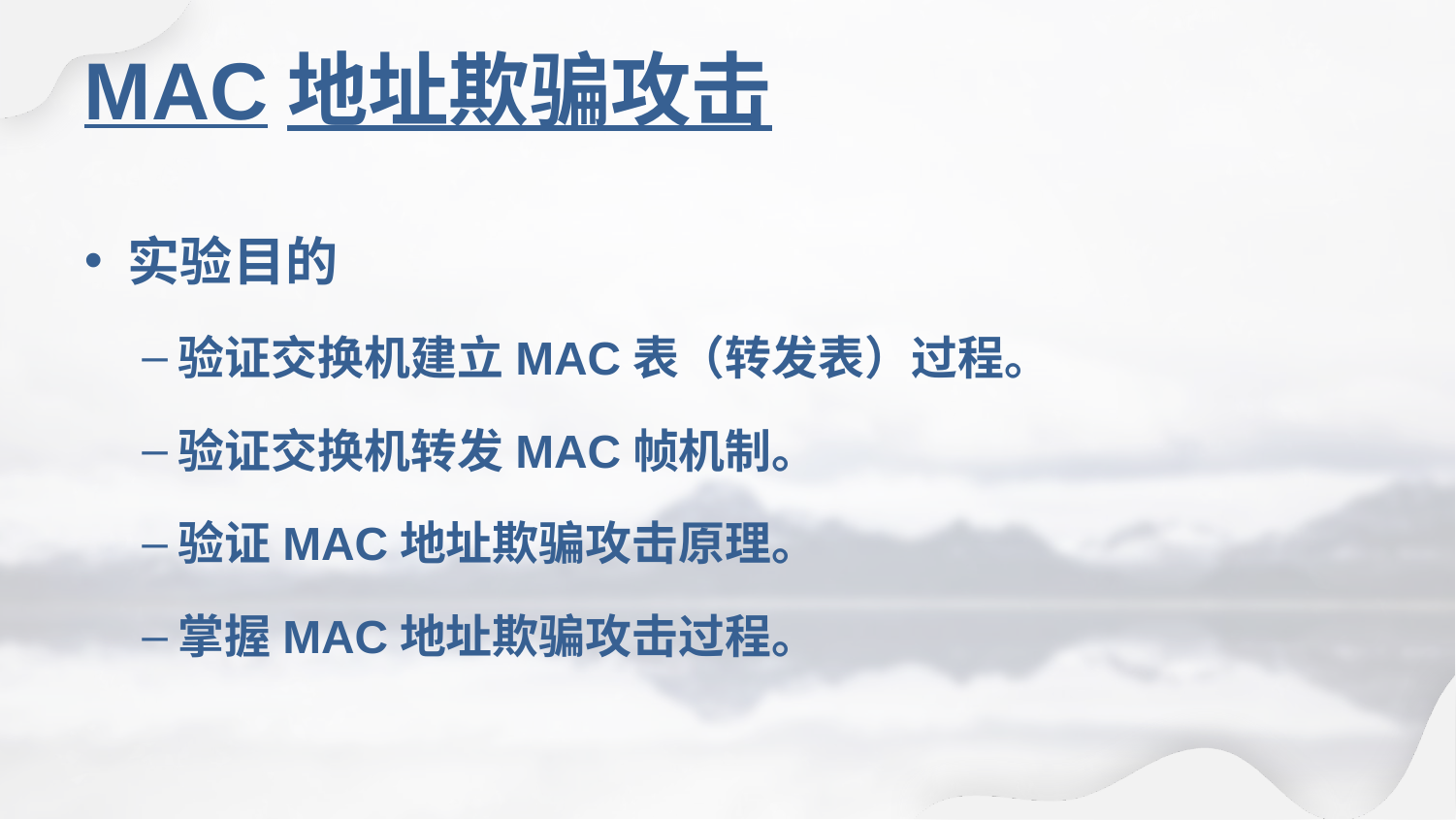

# MAC地址欺骗攻击
实验目的
验证交换机建立MAC表（转发表）过程。
验证交换机转发MAC帧机制。
验证MAC地址欺骗攻击原理。
掌握MAC地址欺骗攻击过程。